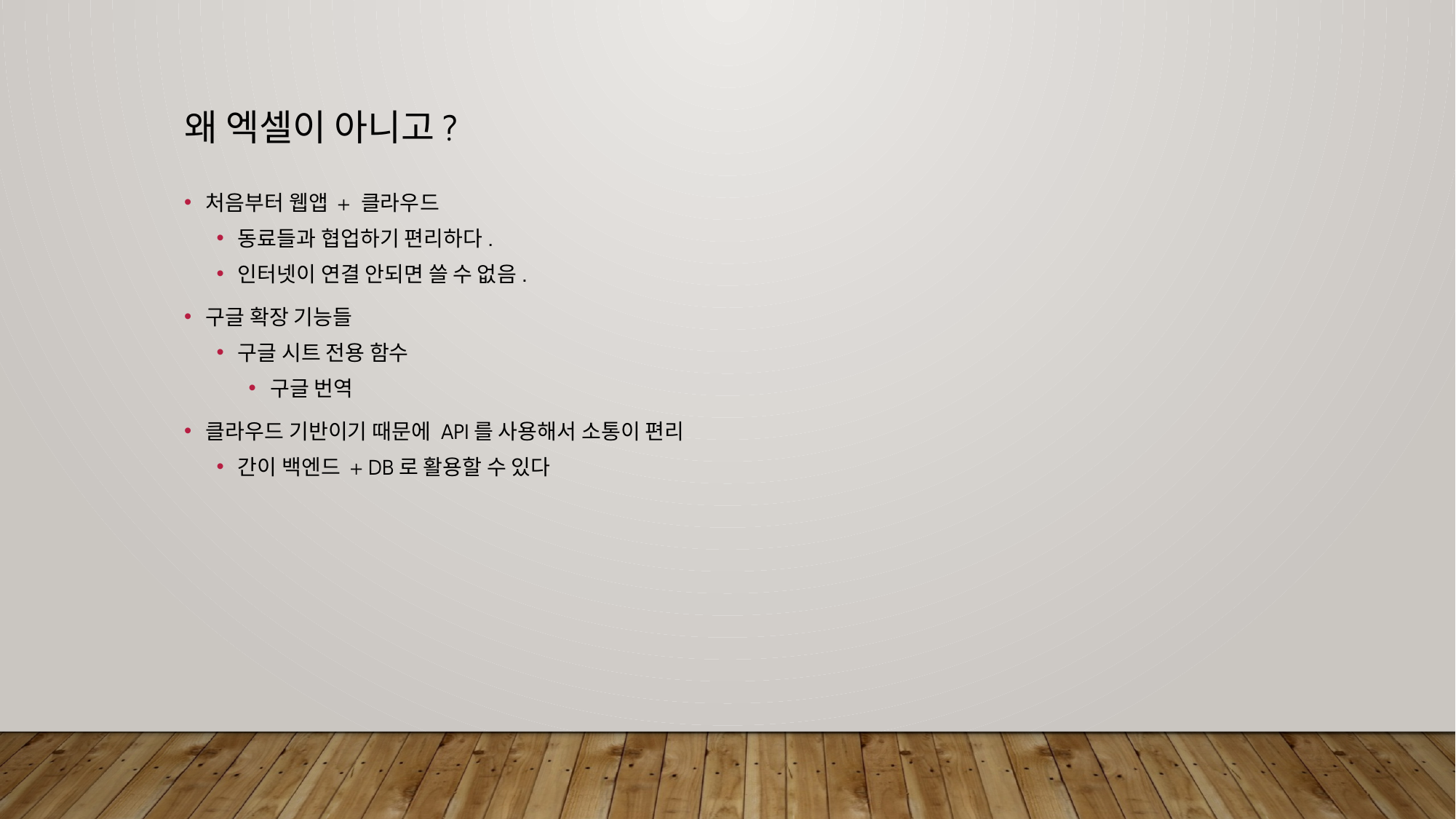

# 왜 엑셀이 아니고?
처음부터 웹앱 + 클라우드
동료들과 협업하기 편리하다.
인터넷이 연결 안되면 쓸 수 없음.
구글 확장 기능들
구글 시트 전용 함수
구글 번역
클라우드 기반이기 때문에 API를 사용해서 소통이 편리
간이 백엔드 + DB로 활용할 수 있다